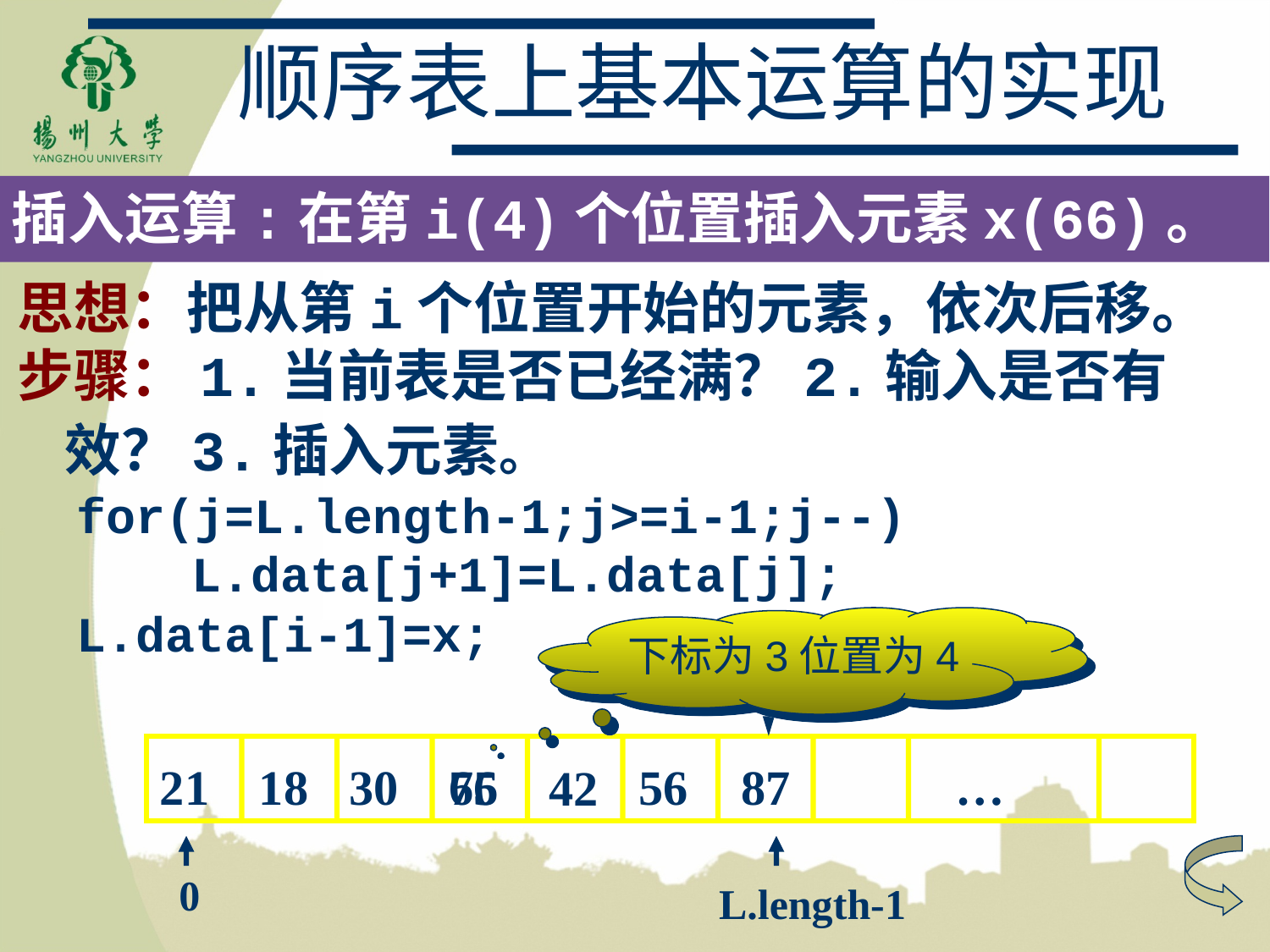

# 顺序表上基本运算的实现
插入运算:在第i(4)个位置插入元素x(66)。
思想：把从第i个位置开始的元素，依次后移。
步骤：1.当前表是否已经满？2.输入是否有效？3.插入元素。
  for(j=L.length-1;j>=i-1;j--)
    	L.data[j+1]=L.data[j];
  L.data[i-1]=x;
下标为3位置为4
j

21
18
30
75
66
56
 87
…
42

0
L.length-1